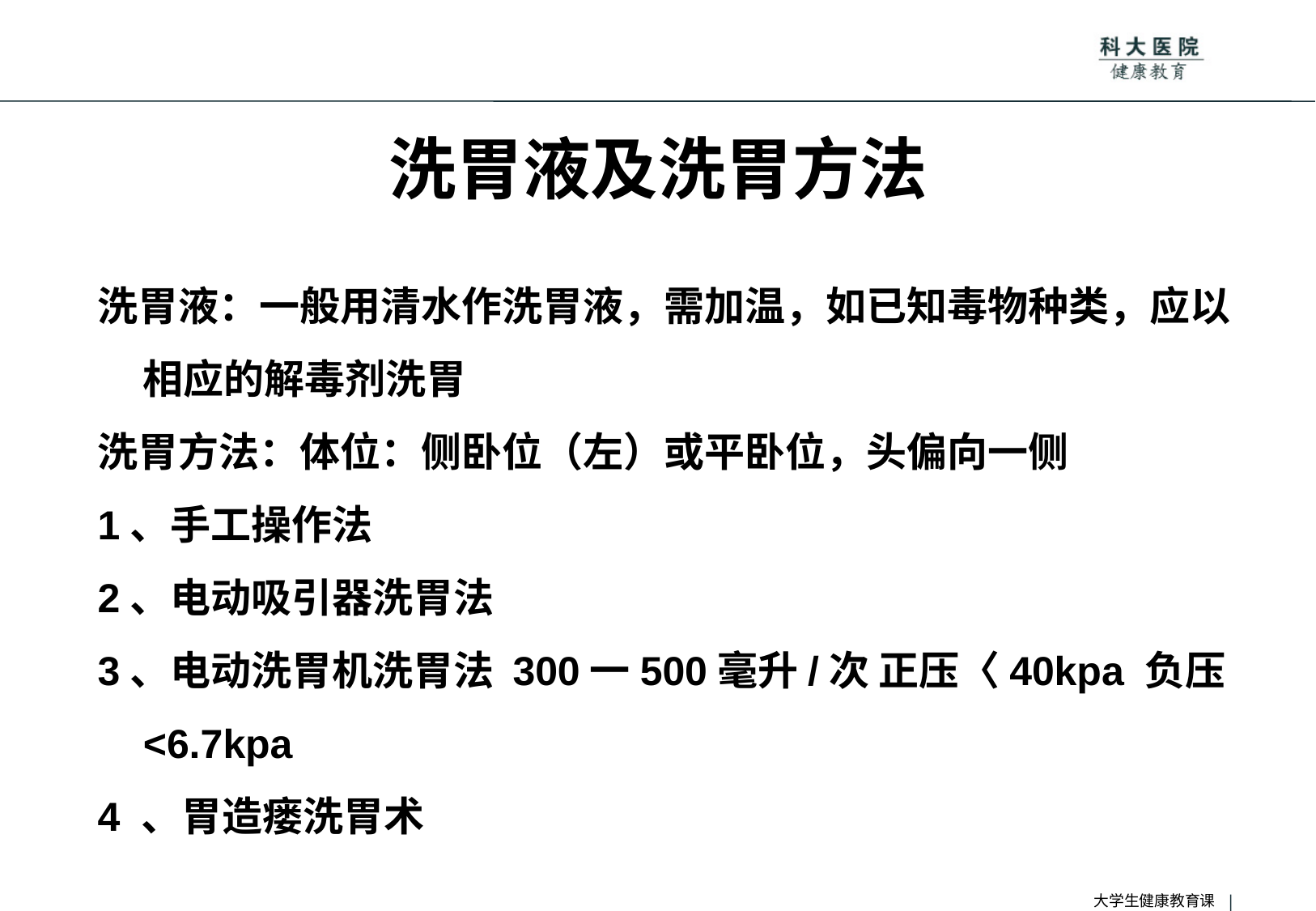

# 洗胃液及洗胃方法
洗胃液：一般用清水作洗胃液，需加温，如已知毒物种类，应以相应的解毒剂洗胃
洗胃方法：体位：侧卧位（左）或平卧位，头偏向一侧
1、手工操作法
2、电动吸引器洗胃法
3、电动洗胃机洗胃法 300一500毫升/次 正压〈40kpa 负压<6.7kpa
4 、胃造瘘洗胃术

大学生健康教育课
32